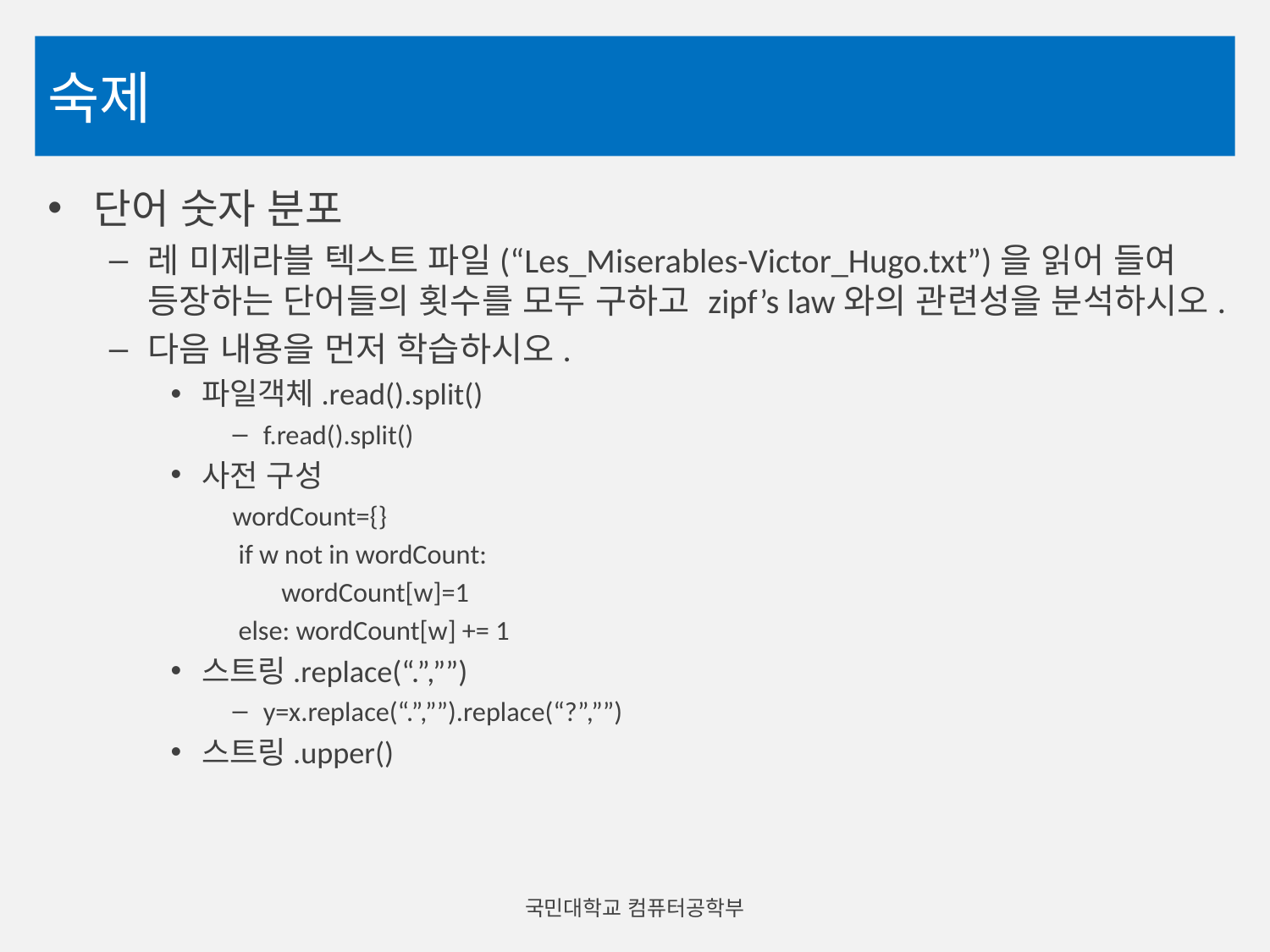

# 숙제
단어 숫자 분포
레 미제라블 텍스트 파일(“Les_Miserables-Victor_Hugo.txt”)을 읽어 들여 등장하는 단어들의 횟수를 모두 구하고 zipf’s law와의 관련성을 분석하시오.
다음 내용을 먼저 학습하시오.
파일객체.read().split()
f.read().split()
사전 구성
wordCount={}
 if w not in wordCount:
        wordCount[w]=1
 else: wordCount[w] += 1
스트링.replace(“.”,””)
y=x.replace(“.”,””).replace(“?”,””)
스트링.upper()

국민대학교 컴퓨터공학부